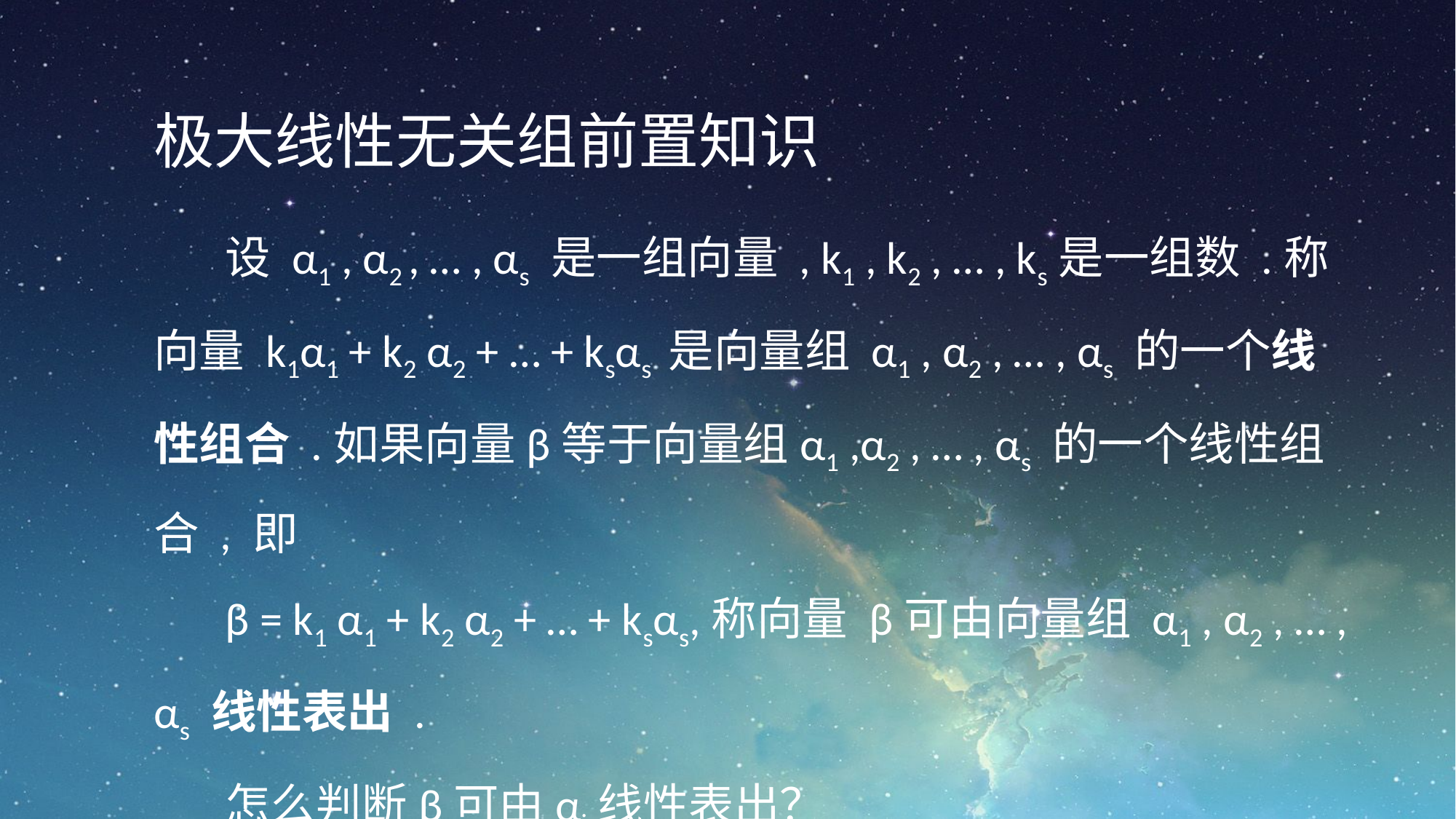

极大线性无关组前置知识
设 α1 , α2 , … , αs 是一组向量 , k1 , k2 , … , ks是一组数 .称向量 k1α1 + k2 α2 + … + ksαs 是向量组 α1 , α2 , … , αs 的一个线性组合 .如果向量β等于向量组α1 ,α2 , … , αs 的一个线性组合 , 即
β = k1 α1 + k2 α2 + … + ksαs,称向量 β可由向量组 α1 , α2 , … , αs 线性表出 .
怎么判断β可由αi线性表出？
(即为各分量的线性方程，高斯消元求解)